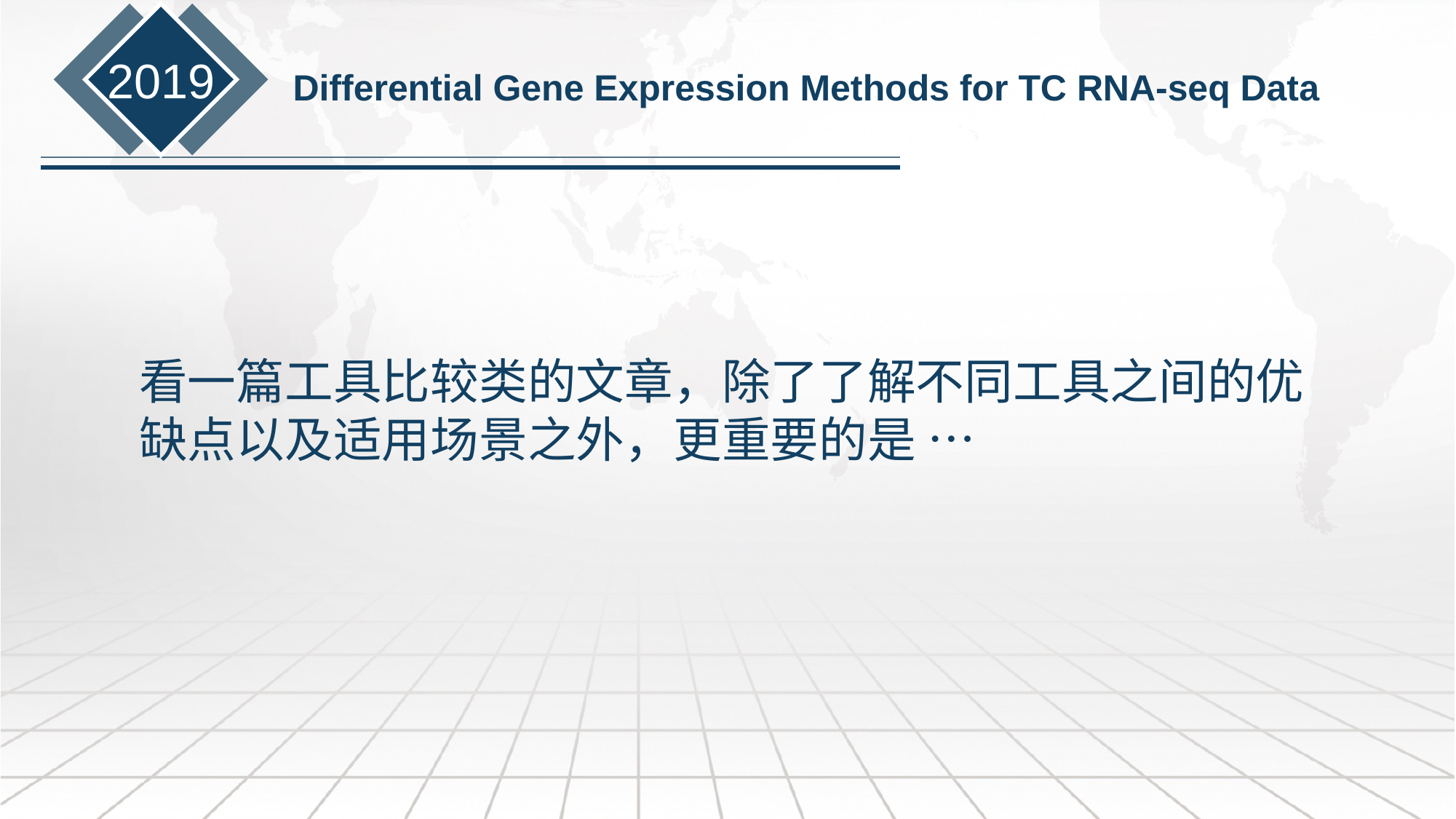

2019
Differential Gene Expression Methods for TC RNA-seq Data
看一篇工具比较类的文章，除了了解不同工具之间的优缺点以及适用场景之外，更重要的是 …